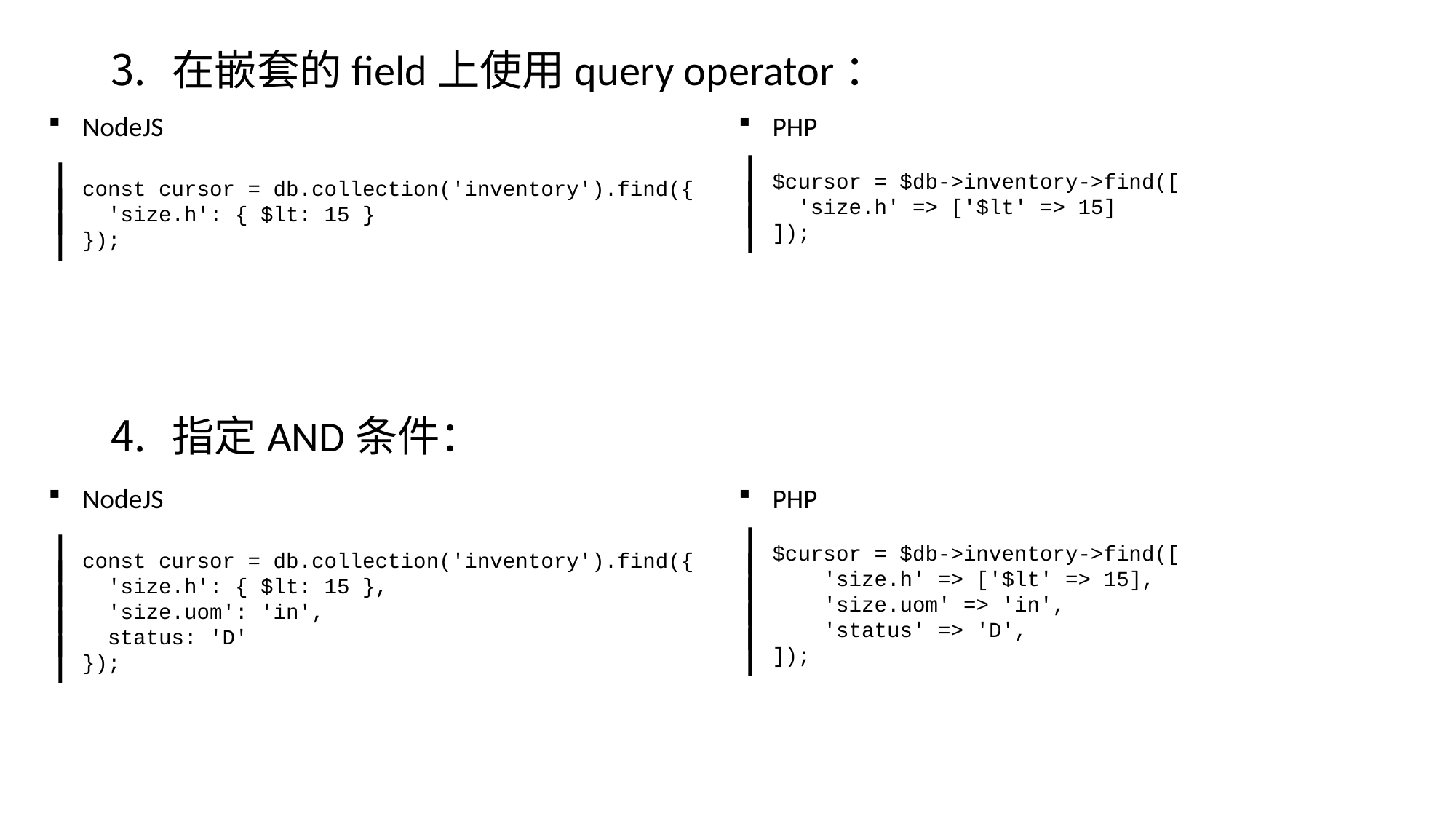

在嵌套的field上使用query operator：

指定AND条件：
NodeJS

const cursor = db.collection('inventory').find({
  'size.h': { $lt: 15 }
});
PHP

$cursor = $db->inventory->find([
  'size.h' => ['$lt' => 15]
]);
NodeJS

const cursor = db.collection('inventory').find({
  'size.h': { $lt: 15 },
  'size.uom': 'in',
  status: 'D'
});
PHP

$cursor = $db->inventory->find([
    'size.h' => ['$lt' => 15],
    'size.uom' => 'in',
    'status' => 'D',
]);